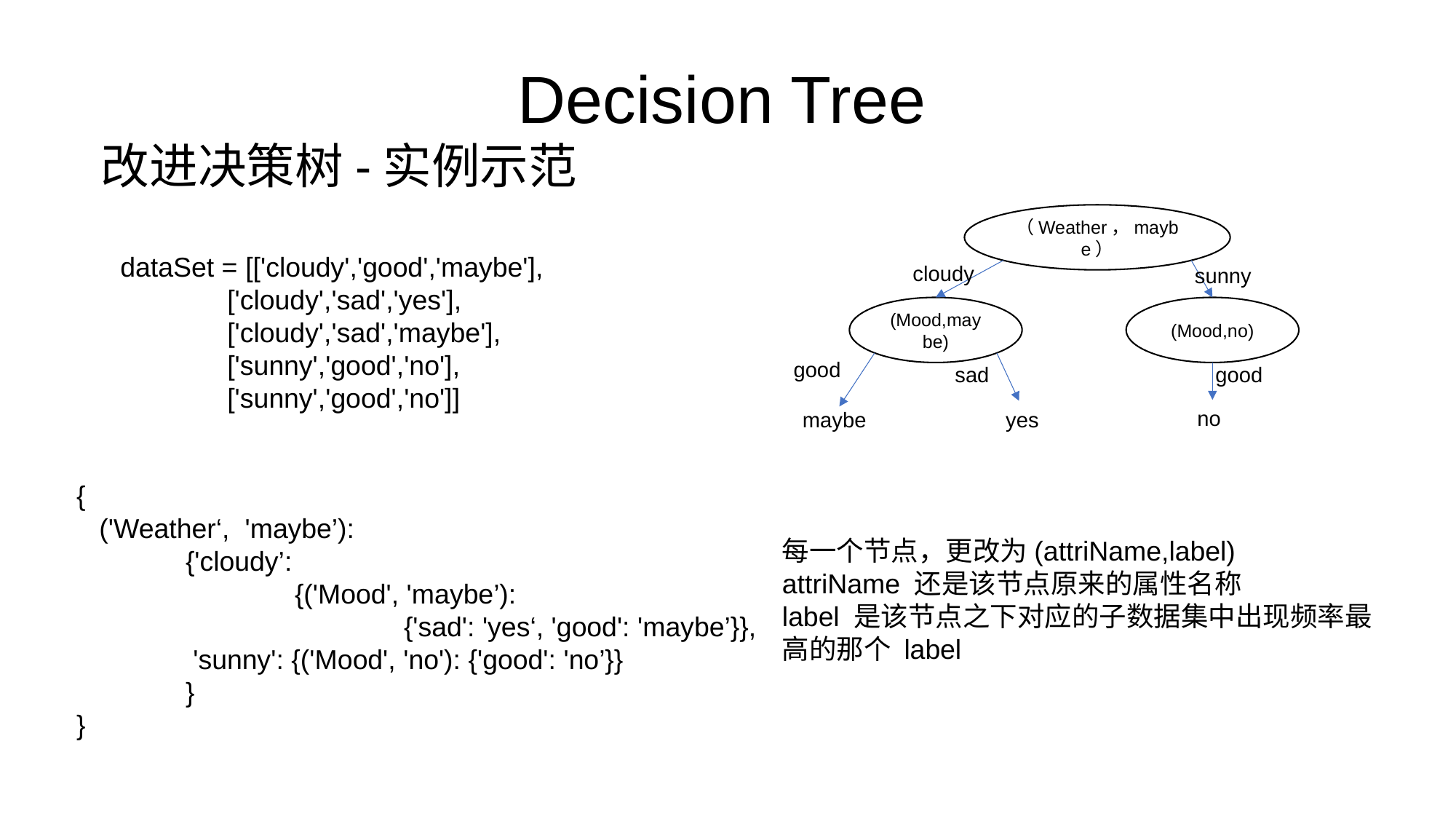

# Decision Tree
改进决策树-实例示范
（Weather，maybe）
cloudy
sunny
(Mood,maybe)
(Mood,no)
good
sad
good
no
maybe
yes

每一个节点，更改为(attriName,label)
attriName 还是该节点原来的属性名称
label 是该节点之下对应的子数据集中出现频率最高的那个 label
 dataSet = [['cloudy','good','maybe'],
               ['cloudy','sad','yes'],
               ['cloudy','sad','maybe'],
               ['sunny','good','no'],
               ['sunny','good','no']]
{
   ('Weather‘,  'maybe’):
 	{'cloudy’:
		{('Mood', 'maybe’):
			{'sad': 'yes‘, 'good': 'maybe’}},
	 'sunny': {('Mood', 'no'): {'good': 'no’}}
	}
}